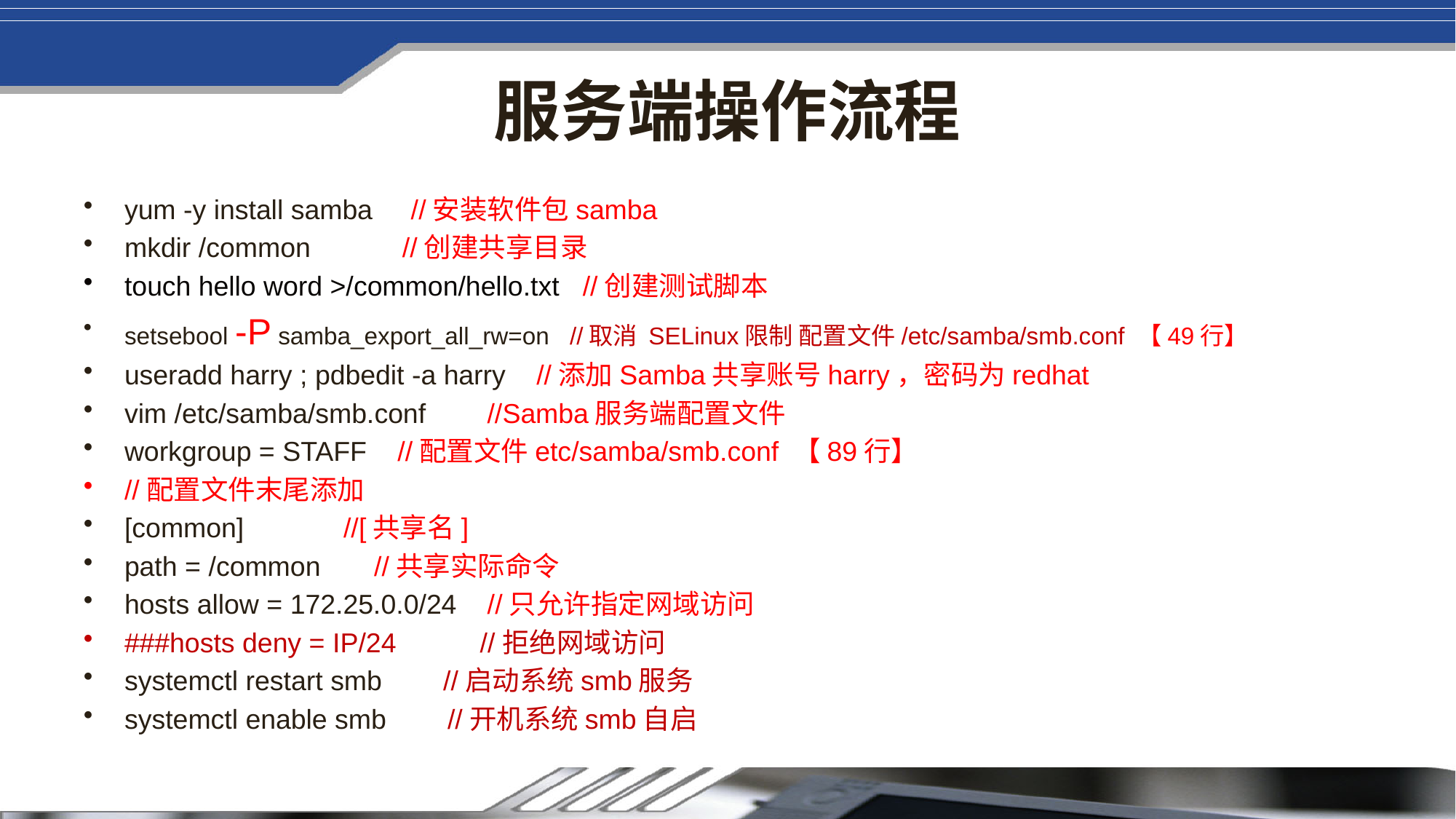

# 服务端操作流程

yum -y install samba     //安装软件包samba
mkdir /common            //创建共享目录
touch hello word >/common/hello.txt   //创建测试脚本
setsebool -P samba_export_all_rw=on   //取消 SELinux限制 配置文件/etc/samba/smb.conf 【49行】
useradd harry ; pdbedit -a harry    //添加Samba共享账号harry，密码为redhat
vim /etc/samba/smb.conf        //Samba服务端配置文件
workgroup = STAFF    //配置文件etc/samba/smb.conf 【89行】
//配置文件末尾添加
[common]             //[共享名]
path = /common       //共享实际命令
hosts allow = 172.25.0.0/24    //只允许指定网域访问
###hosts deny = IP/24           //拒绝网域访问
systemctl restart smb        //启动系统smb服务
systemctl enable smb        //开机系统smb自启